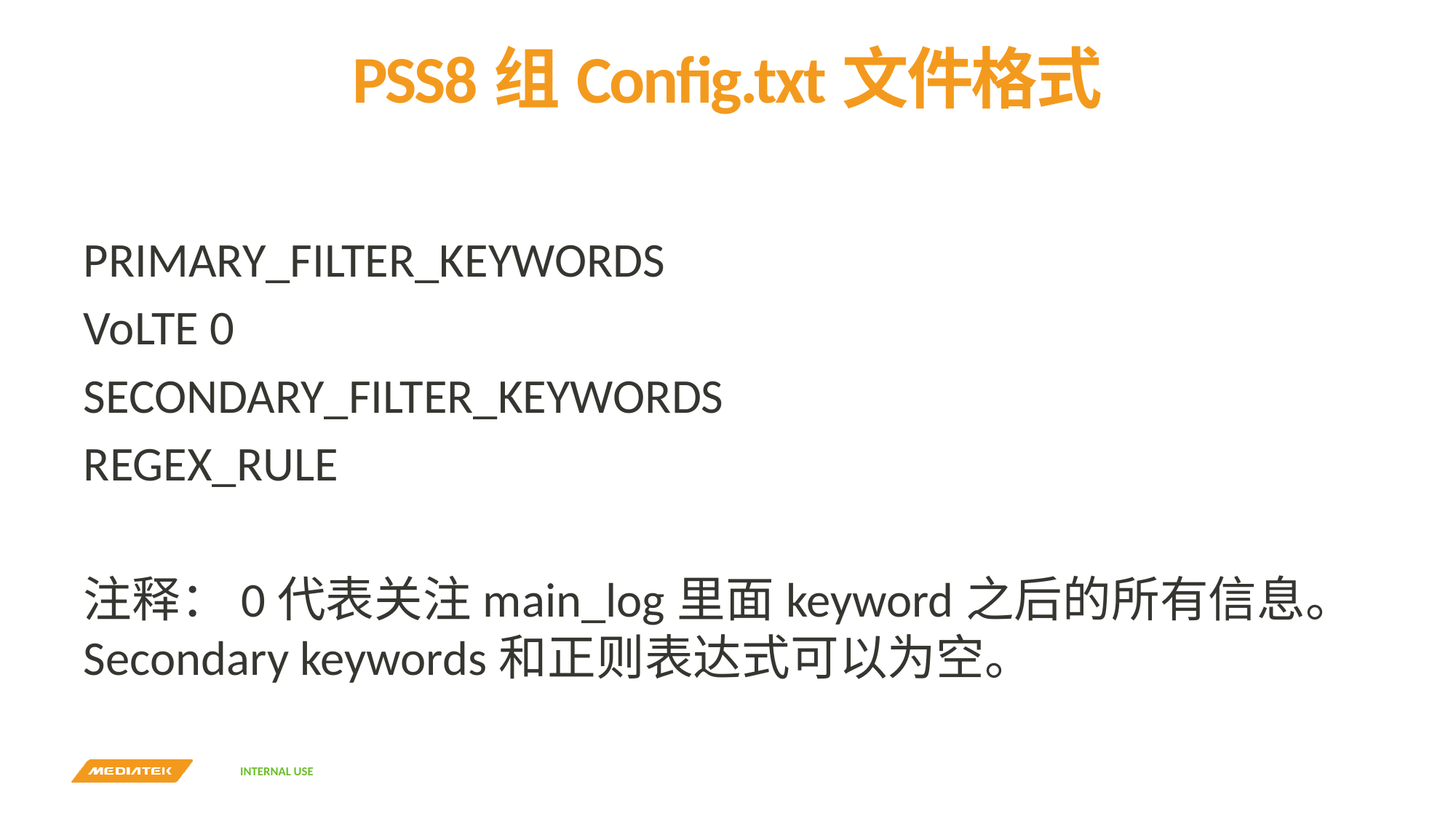

# PSS8组Config.txt文件格式
PRIMARY_FILTER_KEYWORDS
VoLTE 0
SECONDARY_FILTER_KEYWORDS
REGEX_RULE

注释：0代表关注main_log里面keyword之后的所有信息。Secondary keywords和正则表达式可以为空。